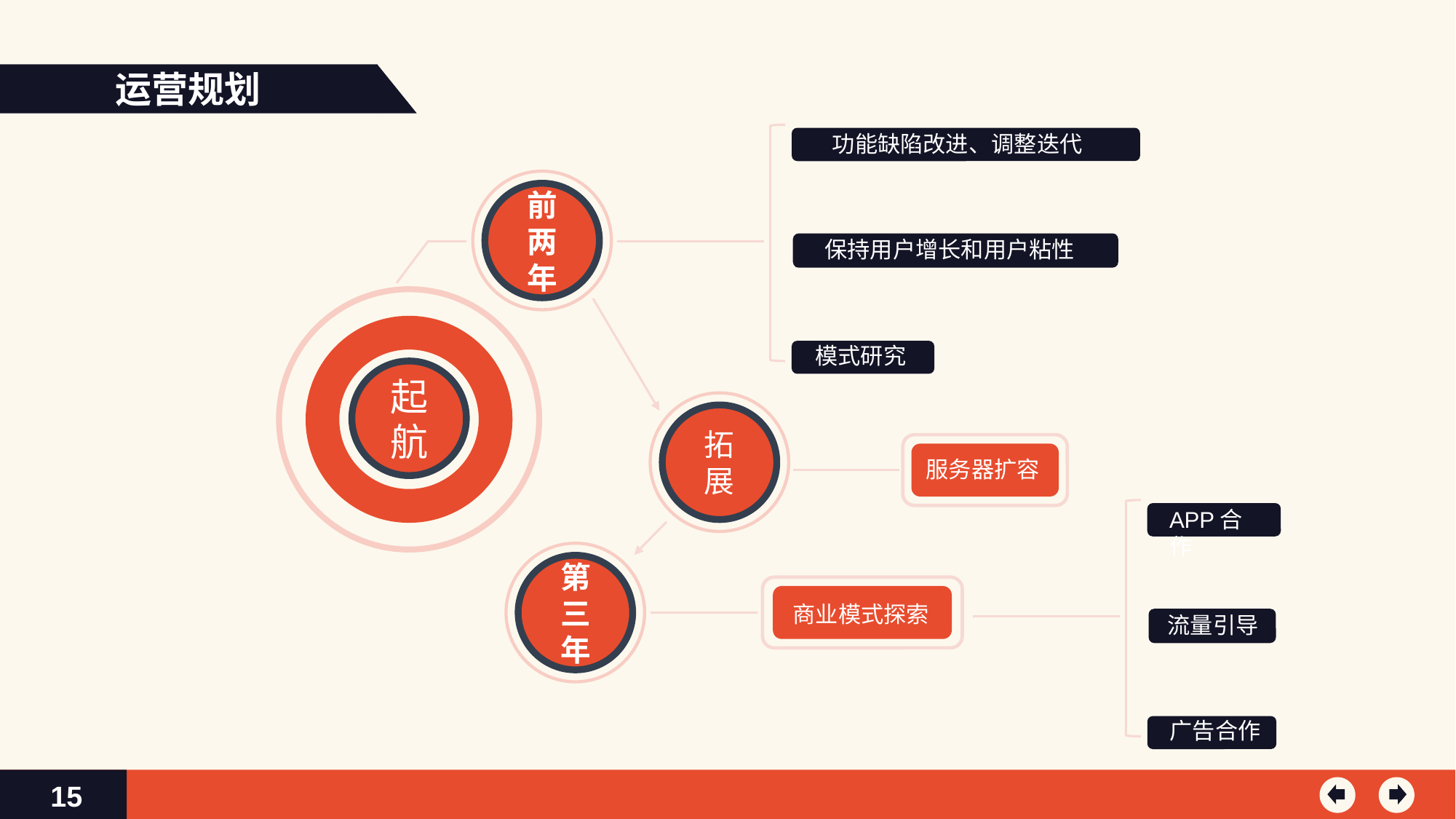

运营规划

功能缺陷改进、调整迭代

前两年
保持用户增长和用户粘性

起航
模式研究

拓展

服务器扩容
APP合作

第三年

商业模式探索
流量引导

广告合作

15